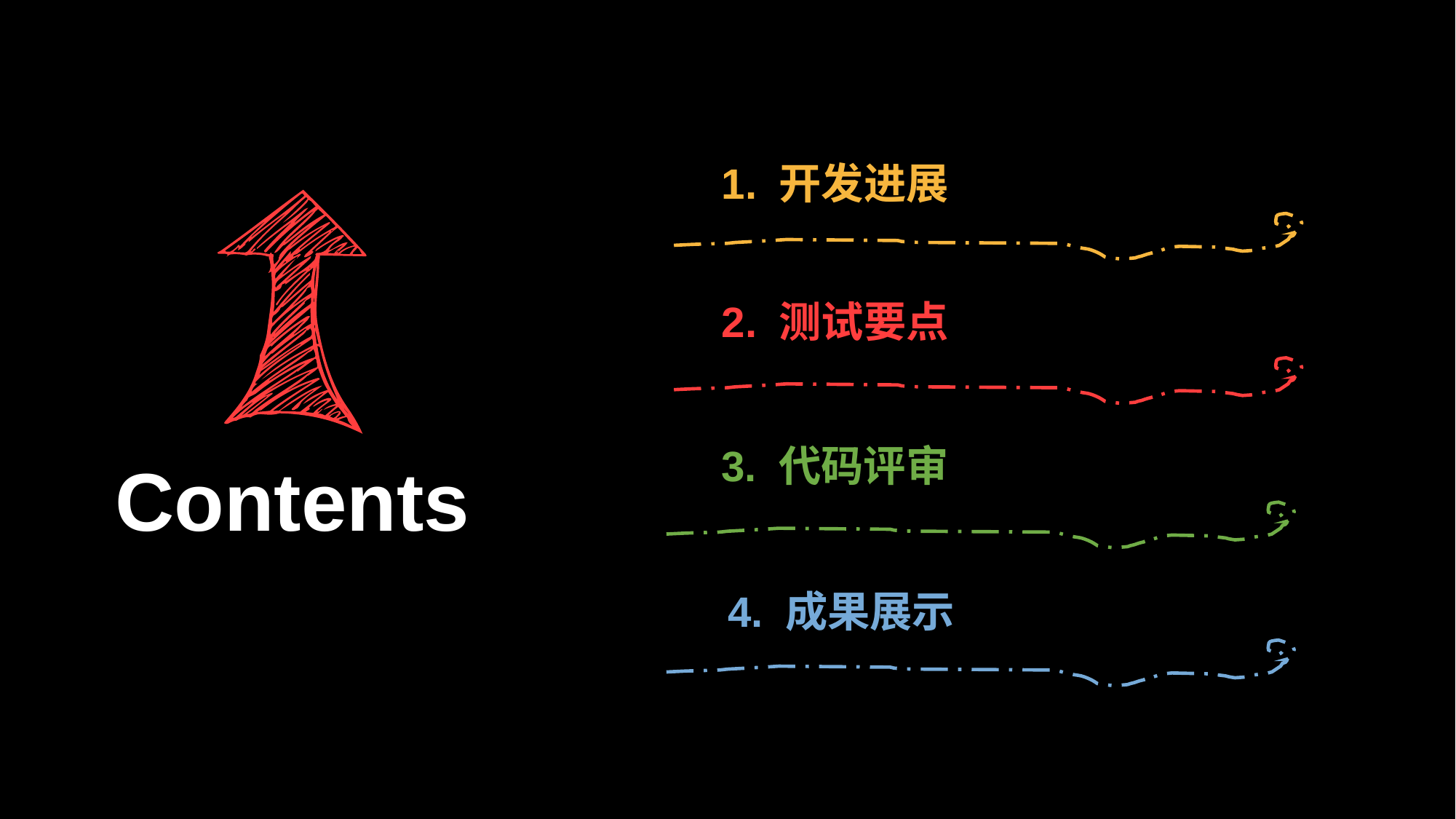

1. 开发进展

2. 测试要点

3. 代码评审
Contents

4. 成果展示